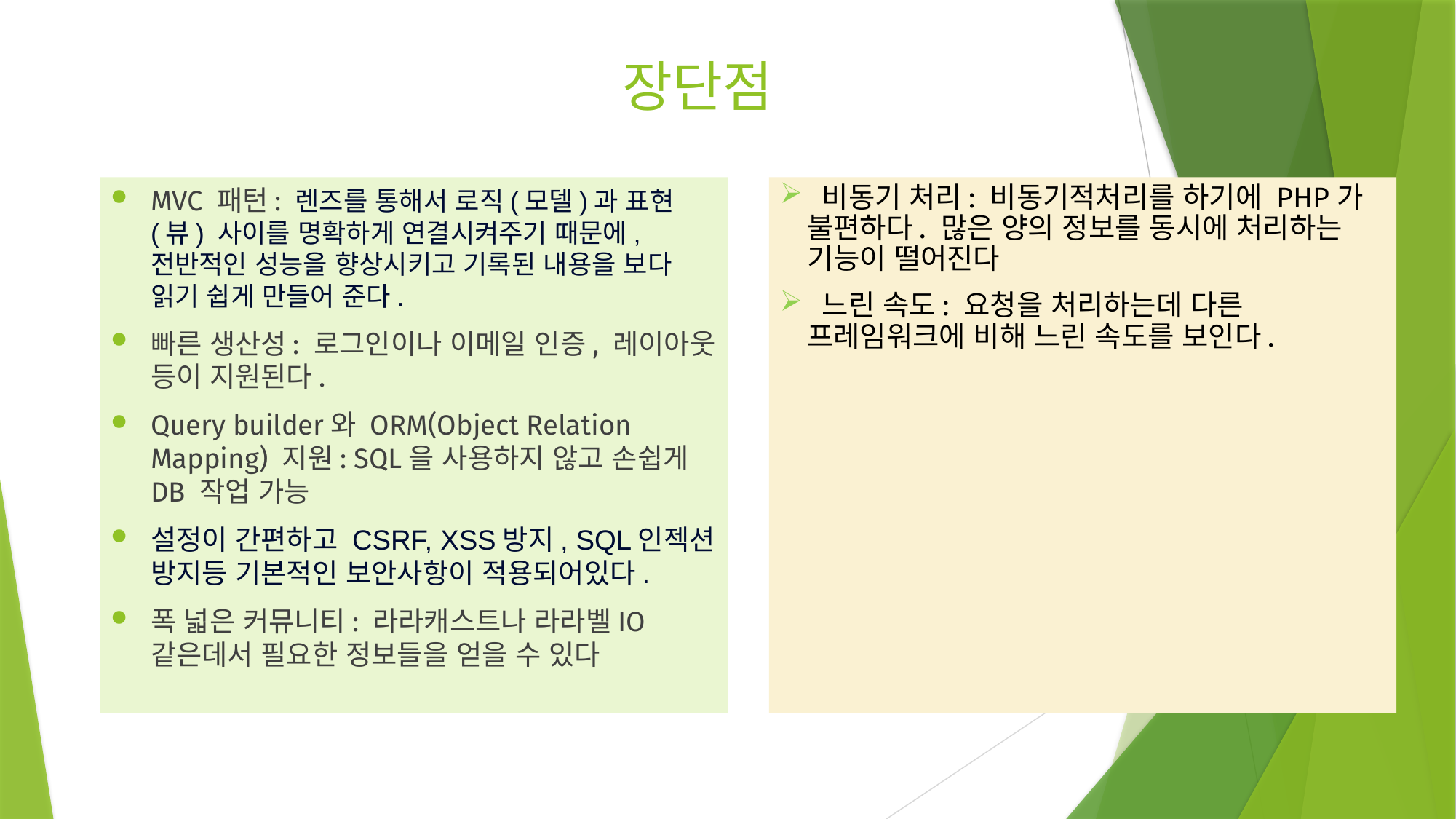

# 장단점
MVC 패턴: 렌즈를 통해서 로직(모델)과 표현(뷰) 사이를 명확하게 연결시켜주기 때문에, 전반적인 성능을 향상시키고 기록된 내용을 보다 읽기 쉽게 만들어 준다.
빠른 생산성: 로그인이나 이메일 인증, 레이아웃 등이 지원된다.
Query builder와 ORM(Object Relation Mapping) 지원: SQL을 사용하지 않고 손쉽게 DB 작업 가능
설정이 간편하고 CSRF, XSS방지, SQL인젝션 방지등 기본적인 보안사항이 적용되어있다.
폭 넓은 커뮤니티: 라라캐스트나 라라벨IO 같은데서 필요한 정보들을 얻을 수 있다

 비동기 처리: 비동기적처리를 하기에 PHP가 불편하다. 많은 양의 정보를 동시에 처리하는 기능이 떨어진다
 느린 속도: 요청을 처리하는데 다른 프레임워크에 비해 느린 속도를 보인다.